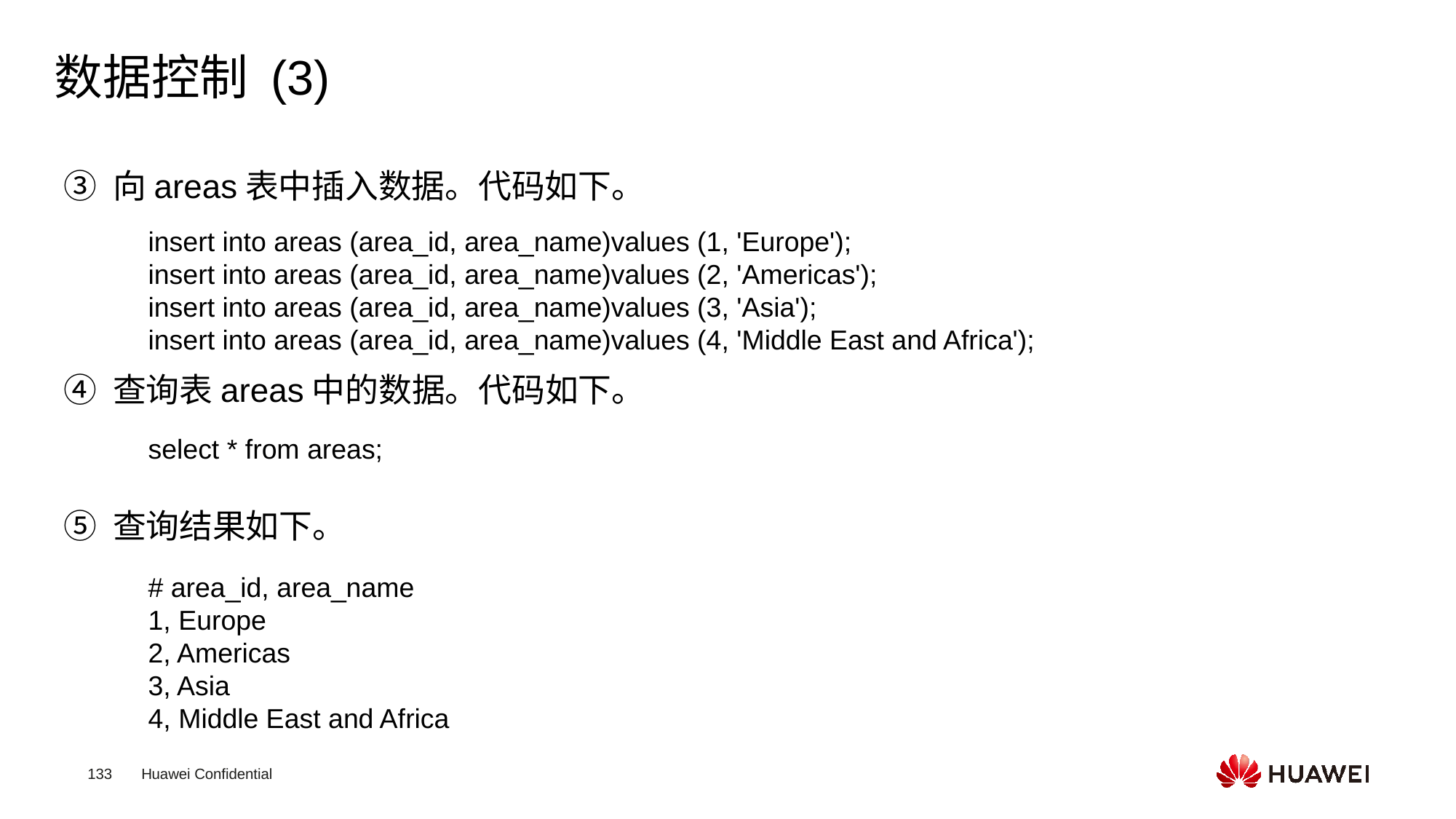

# 数据控制 (3)
③ 向areas表中插入数据。代码如下。

④ 查询表areas中的数据。代码如下。

⑤ 查询结果如下。
insert into areas (area_id, area_name)values (1, 'Europe');insert into areas (area_id, area_name)values (2, 'Americas');insert into areas (area_id, area_name)values (3, 'Asia');insert into areas (area_id, area_name)values (4, 'Middle East and Africa');
select * from areas;
# area_id, area_name1, Europe2, Americas3, Asia4, Middle East and Africa